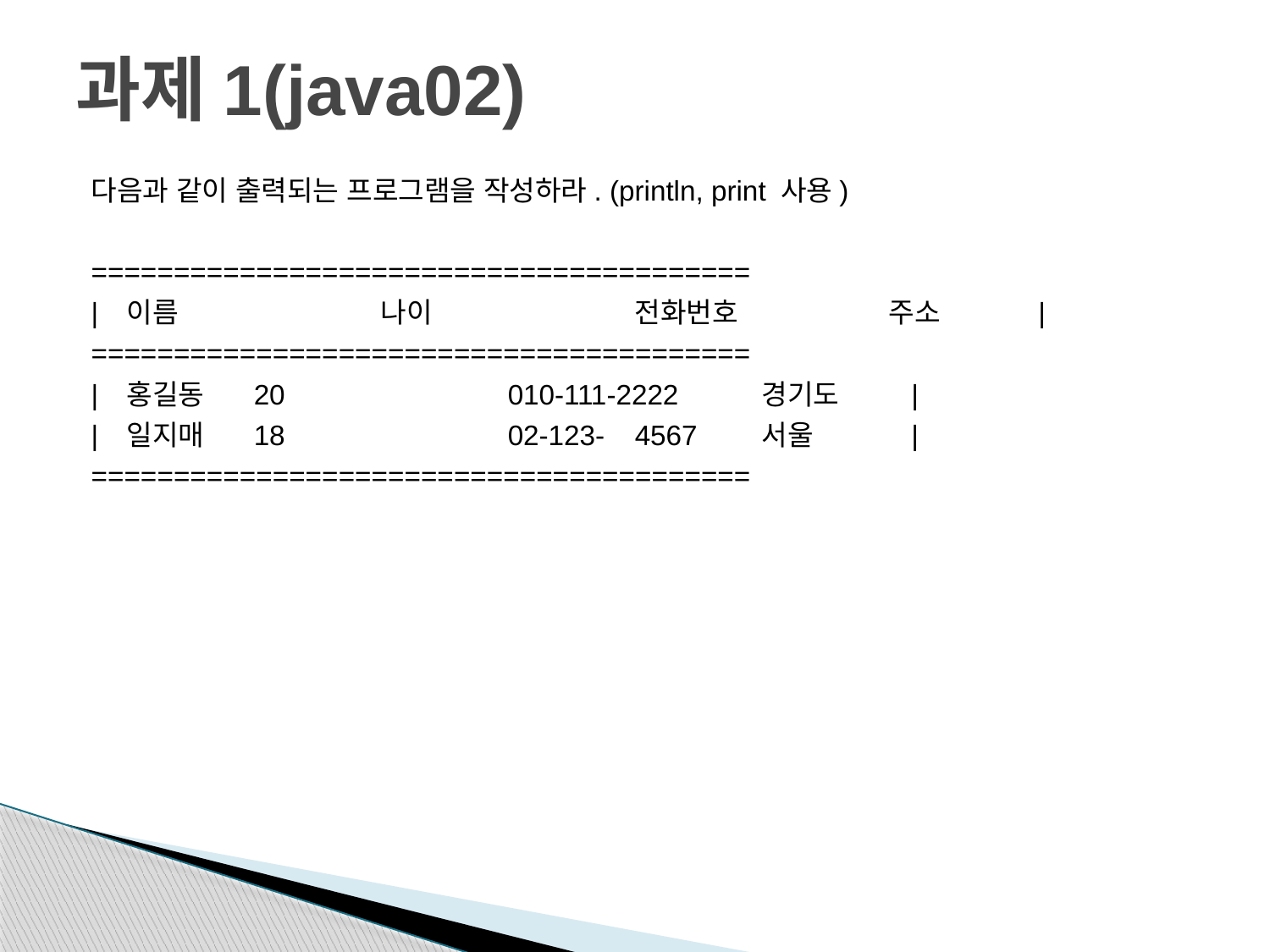

# 과제1(java02)
다음과 같이 출력되는 프로그램을 작성하라. (println, print 사용)

========================================
|	이름		나이		전화번호		주소	  |
========================================
|	홍길동	20		010-111-2222	경기도	  |
|	일지매	18		02-123-	4567   	서울	  |
========================================